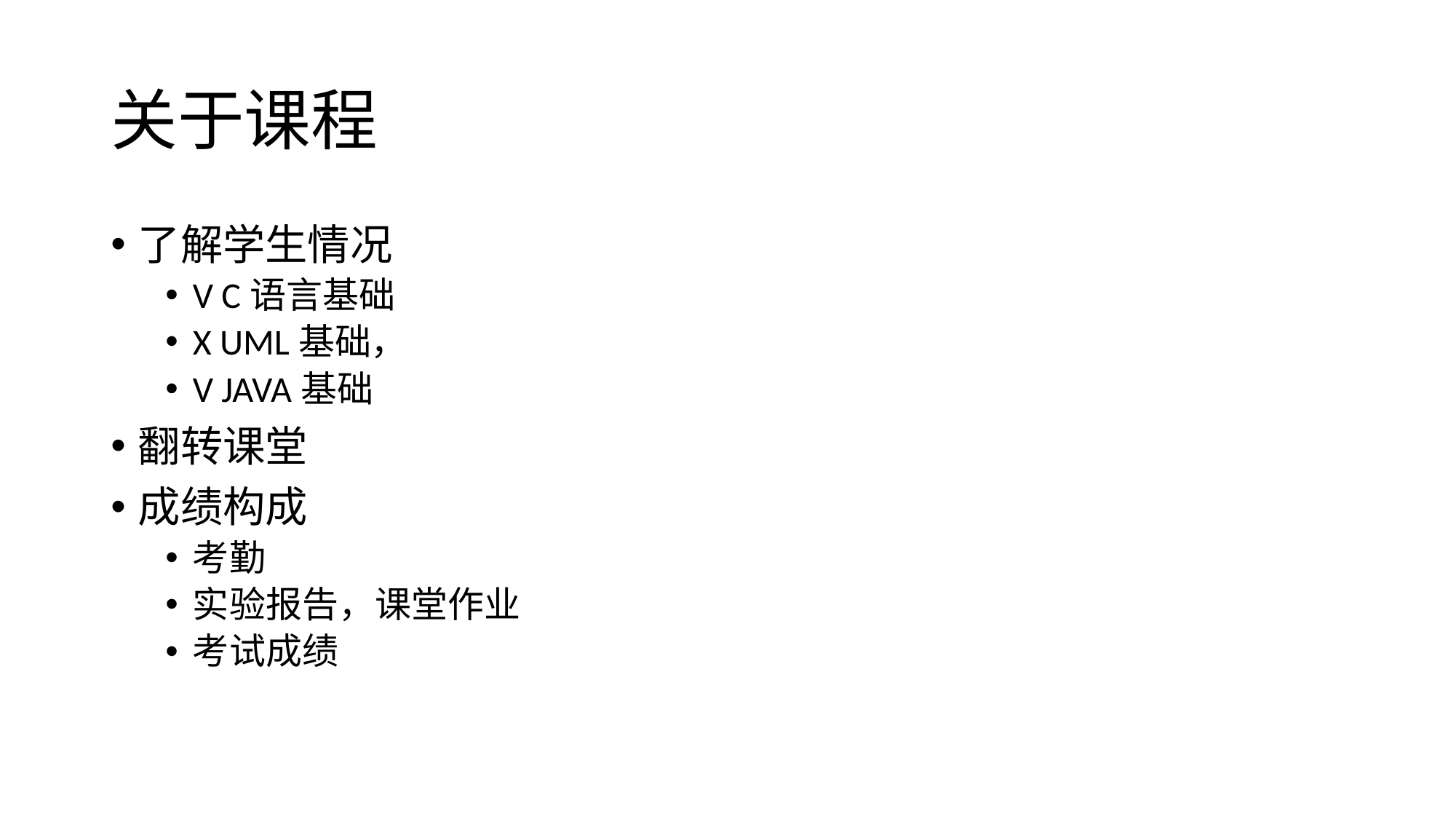

# 关于课程
了解学生情况
V C语言基础
X UML基础，
V JAVA基础
翻转课堂
成绩构成
考勤
实验报告，课堂作业
考试成绩